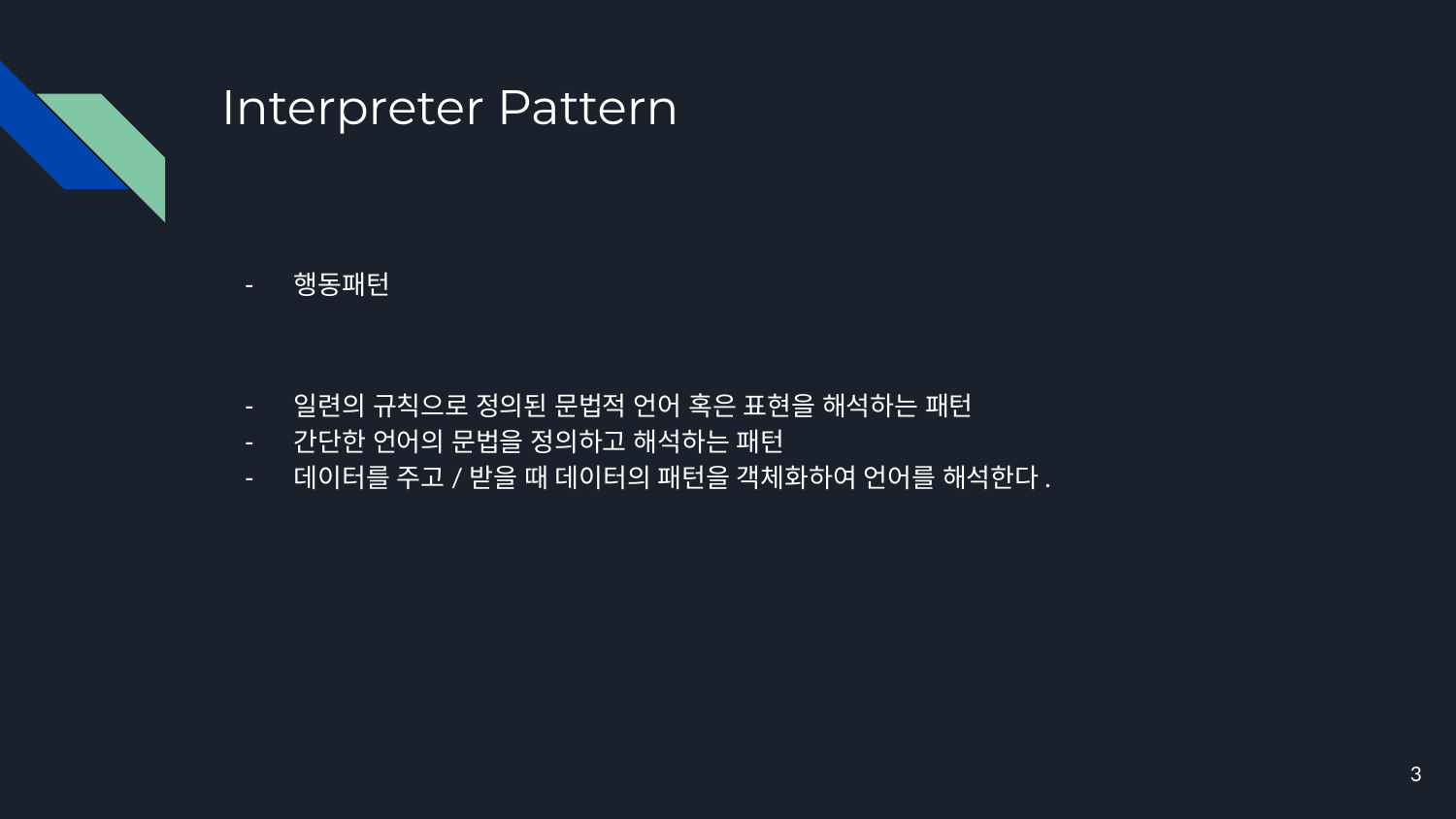

# Interpreter Pattern
행동패턴

일련의 규칙으로 정의된 문법적 언어 혹은 표현을 해석하는 패턴
간단한 언어의 문법을 정의하고 해석하는 패턴
데이터를 주고/받을 때 데이터의 패턴을 객체화하여 언어를 해석한다.
3